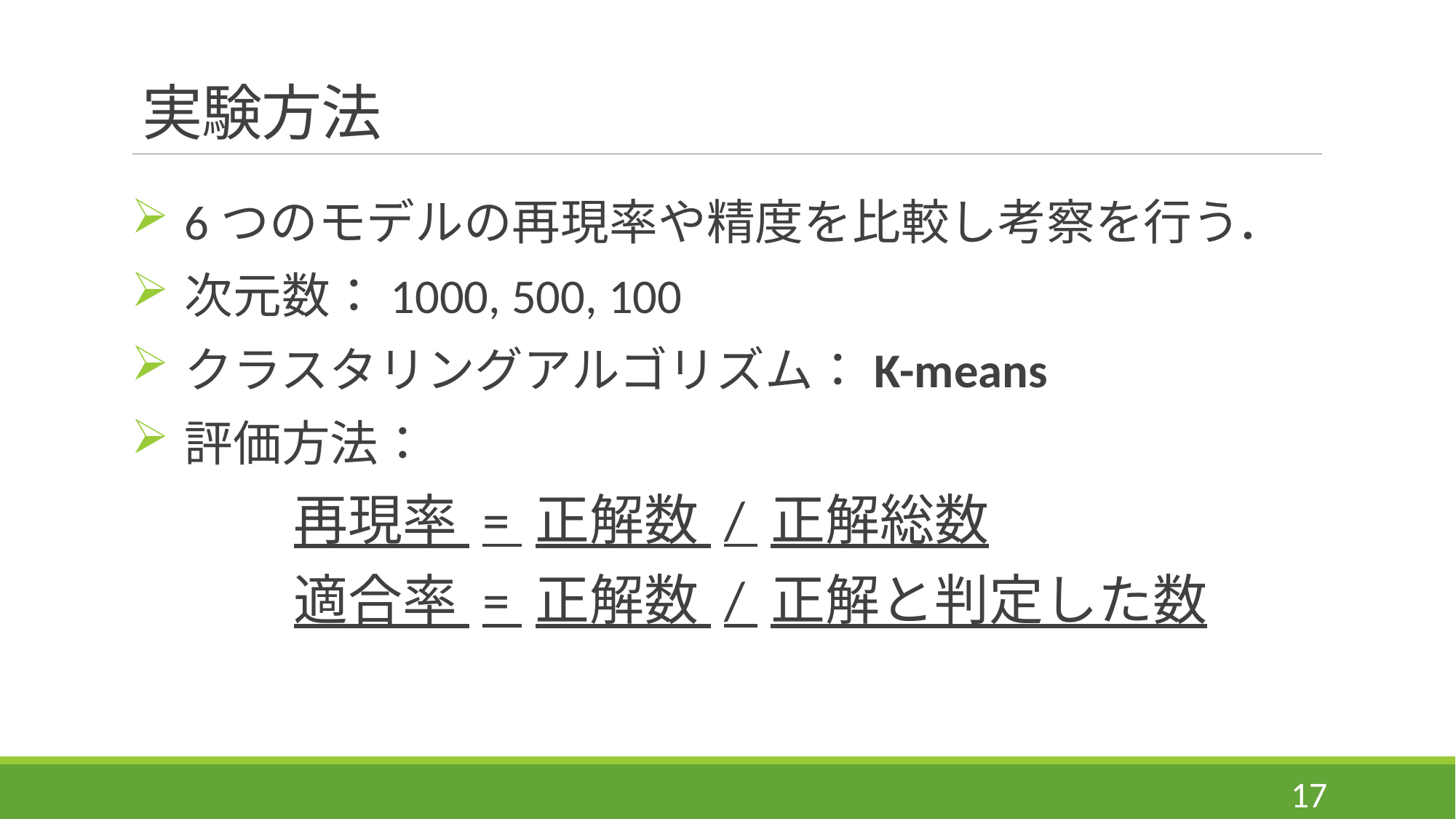

# 実験方法
6つのモデルの再現率や精度を比較し考察を行う．
次元数：1000, 500, 100
クラスタリングアルゴリズム：K-means
評価方法：
　　再現率 = 正解数 / 正解総数
　　適合率 = 正解数 / 正解と判定した数
17